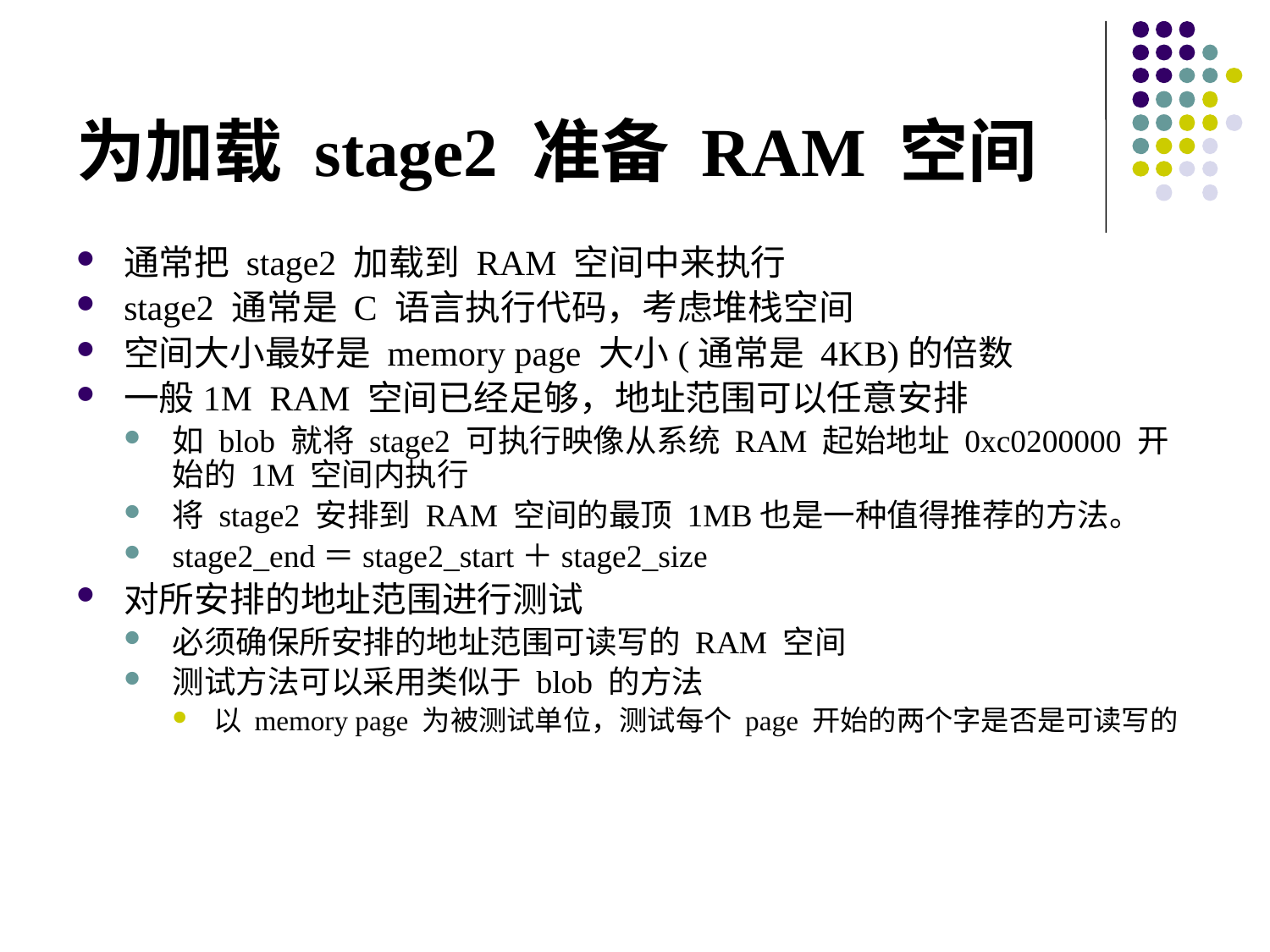

# 为加载 stage2 准备 RAM 空间
通常把 stage2 加载到 RAM 空间中来执行
stage2 通常是 C 语言执行代码，考虑堆栈空间
空间大小最好是 memory page 大小(通常是 4KB)的倍数
一般1M  RAM 空间已经足够，地址范围可以任意安排
如 blob 就将 stage2 可执行映像从系统 RAM 起始地址 0xc0200000 开始的 1M 空间内执行
将 stage2 安排到 RAM 空间的最顶 1MB也是一种值得推荐的方法。
stage2_end＝stage2_start＋stage2_size
对所安排的地址范围进行测试
必须确保所安排的地址范围可读写的 RAM 空间
测试方法可以采用类似于 blob 的方法
以 memory page 为被测试单位，测试每个 page 开始的两个字是否是可读写的